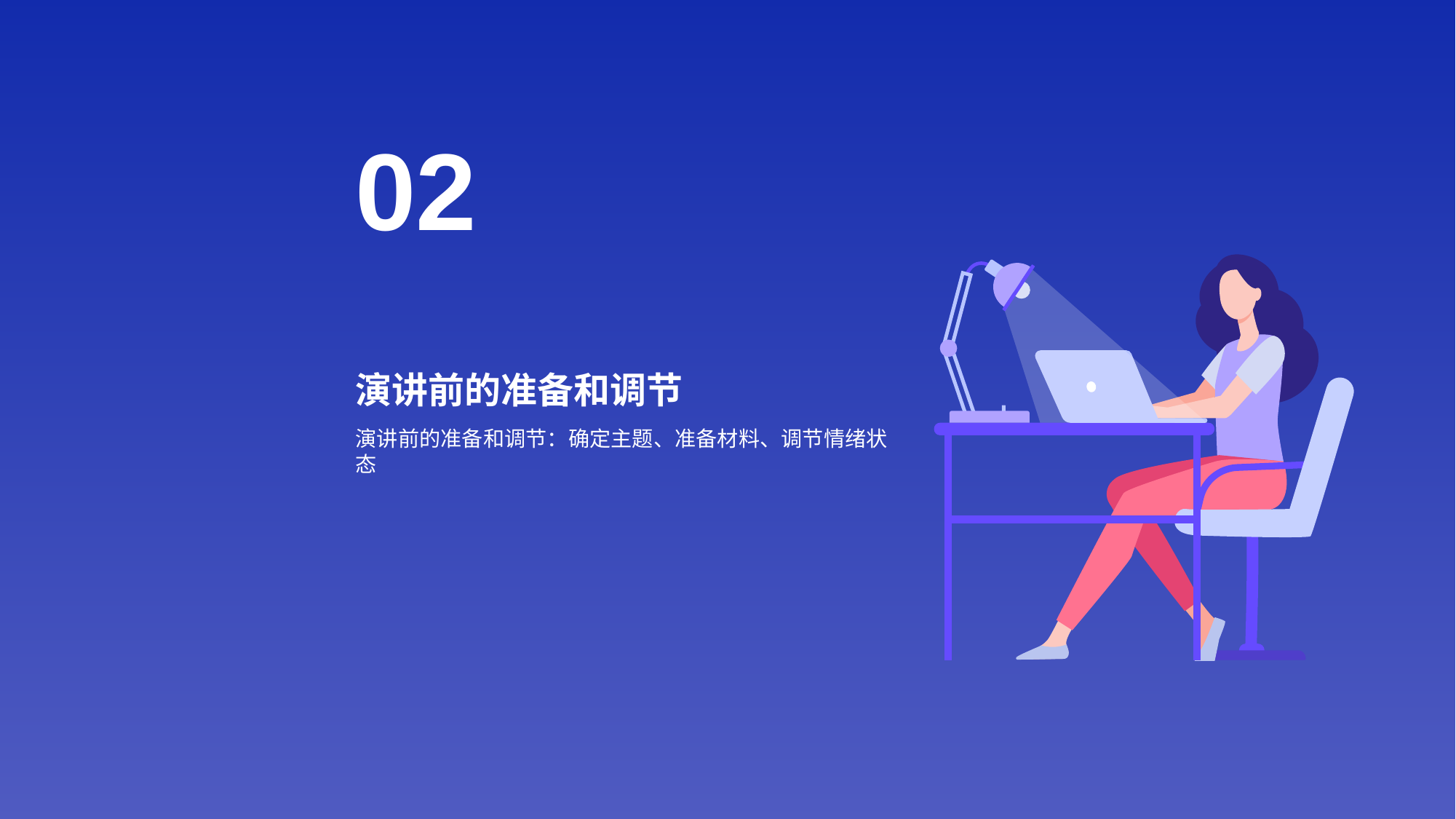

02
# 演讲前的准备和调节
演讲前的准备和调节：确定主题、准备材料、调节情绪状态